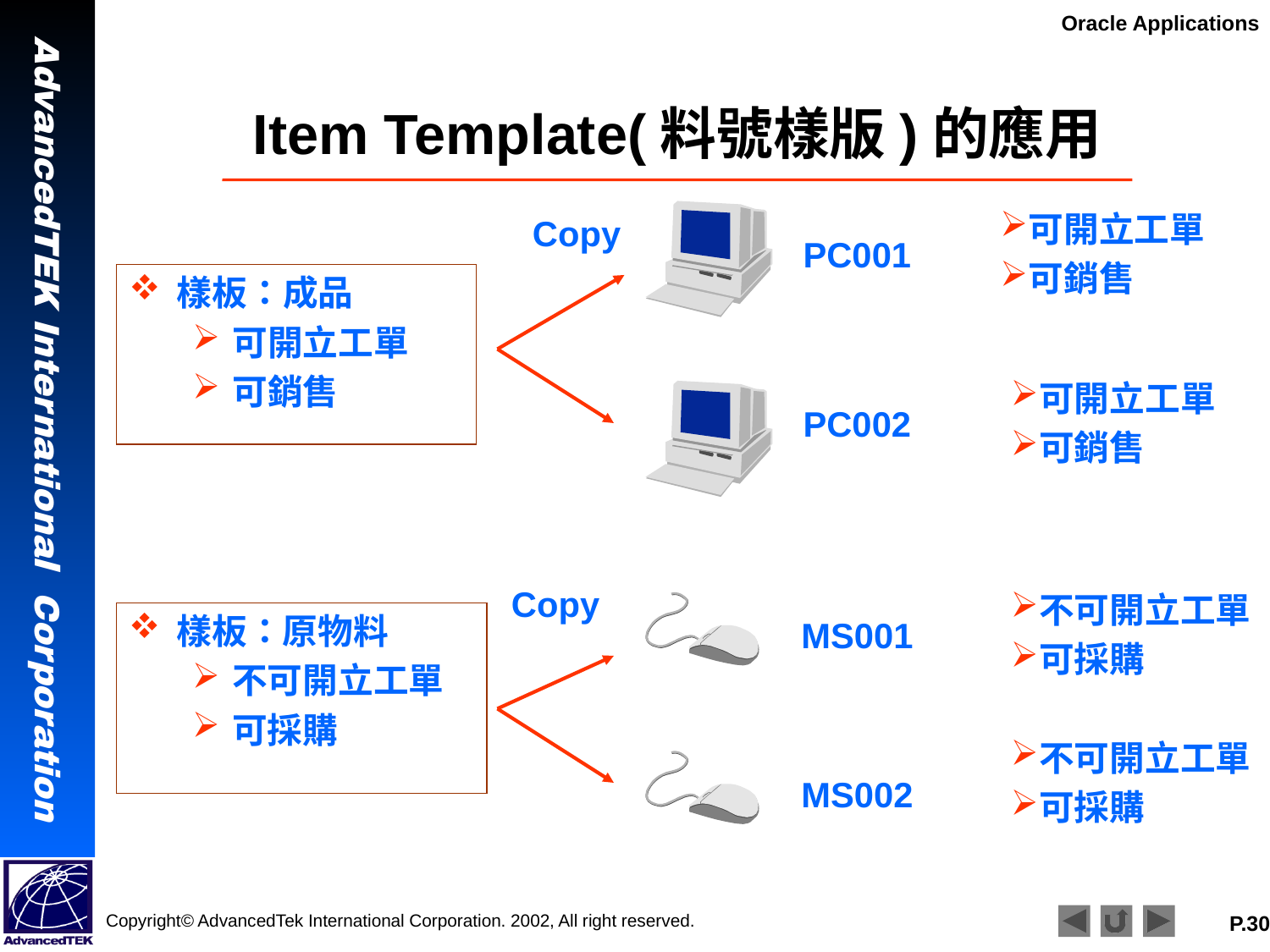

# Item Template(料號樣版)的應用

可開立工單
可銷售
Copy
PC001
樣板：成品
可開立工單
可銷售

可開立工單
可銷售

PC002
Copy
不可開立工單
可採購

樣板：原物料
不可開立工單
可採購
MS001

不可開立工單
可採購

MS002